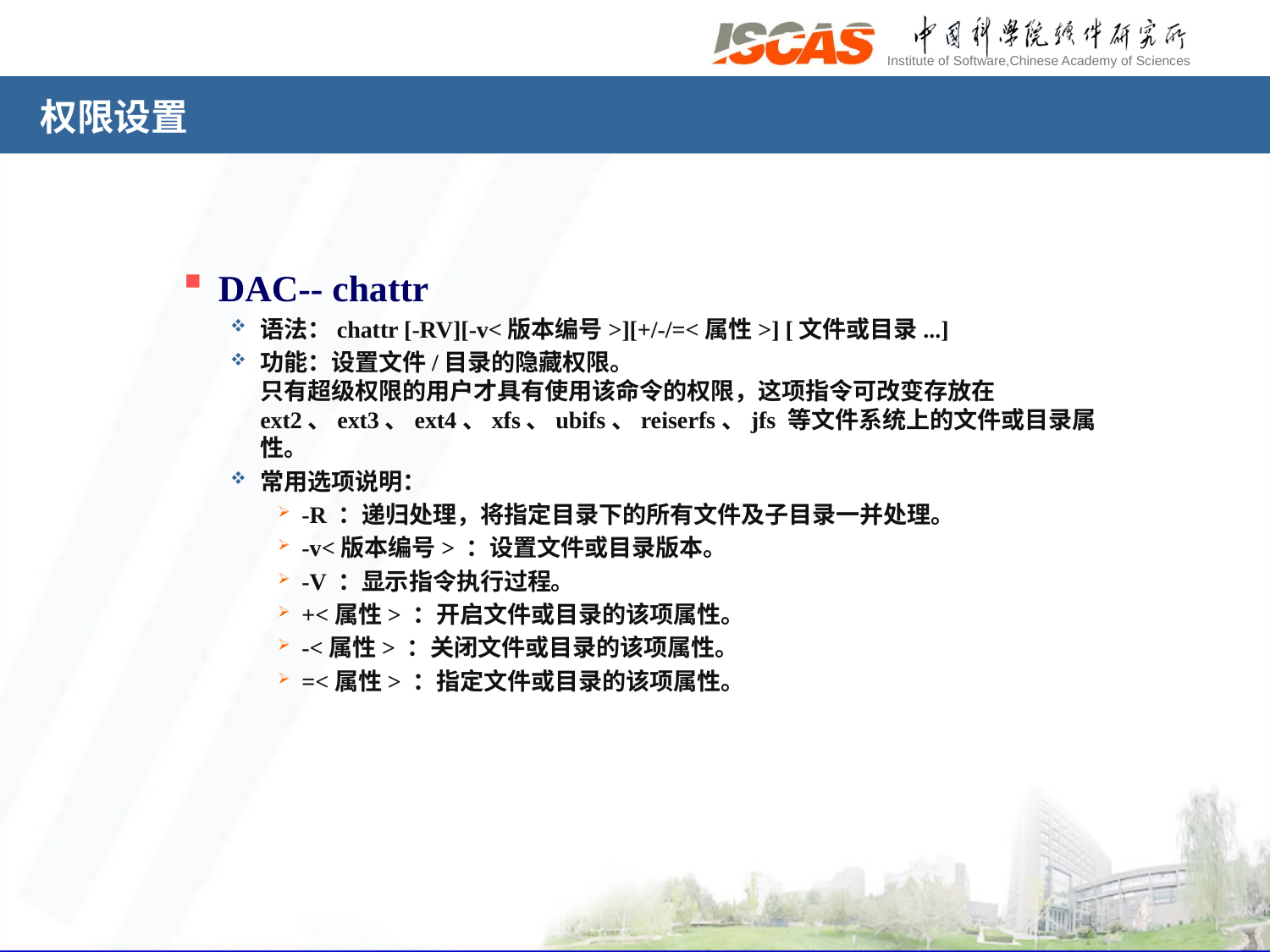

# 权限设置
DAC-- chattr
语法：chattr [-RV][-v<版本编号>][+/-/=<属性>] [文件或目录...]
功能：设置文件/目录的隐藏权限。
只有超级权限的用户才具有使用该命令的权限，这项指令可改变存放在 ext2、ext3、ext4、xfs、ubifs、reiserfs、jfs 等文件系统上的文件或目录属性。
常用选项说明：
-R ：递归处理，将指定目录下的所有文件及子目录一并处理。
-v<版本编号> ：设置文件或目录版本。
-V ：显示指令执行过程。
+<属性> ：开启文件或目录的该项属性。
-<属性> ：关闭文件或目录的该项属性。
=<属性> ：指定文件或目录的该项属性。